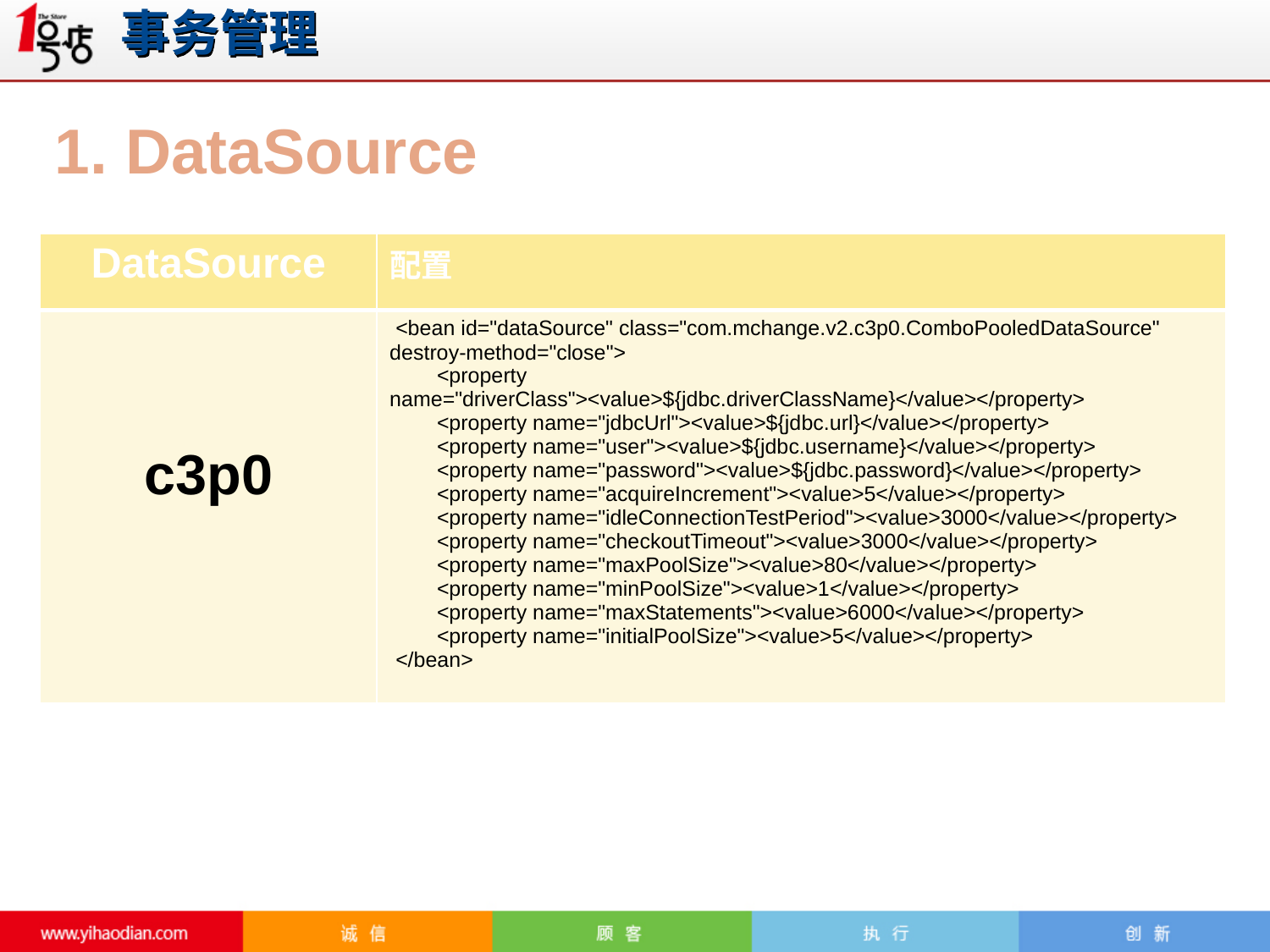

# 事务管理
1. DataSource
| DataSource | 配置 |
| --- | --- |
| c3p0 | <bean id="dataSource" class="com.mchange.v2.c3p0.ComboPooledDataSource" destroy-method="close">         <property name="driverClass"><value>${jdbc.driverClassName}</value></property>         <property name="jdbcUrl"><value>${jdbc.url}</value></property>         <property name="user"><value>${jdbc.username}</value></property>         <property name="password"><value>${jdbc.password}</value></property>          <property name="acquireIncrement"><value>5</value></property>         <property name="idleConnectionTestPeriod"><value>3000</value></property>         <property name="checkoutTimeout"><value>3000</value></property>         <property name="maxPoolSize"><value>80</value></property>         <property name="minPoolSize"><value>1</value></property>         <property name="maxStatements"><value>6000</value></property>         <property name="initialPoolSize"><value>5</value></property>  </bean> |